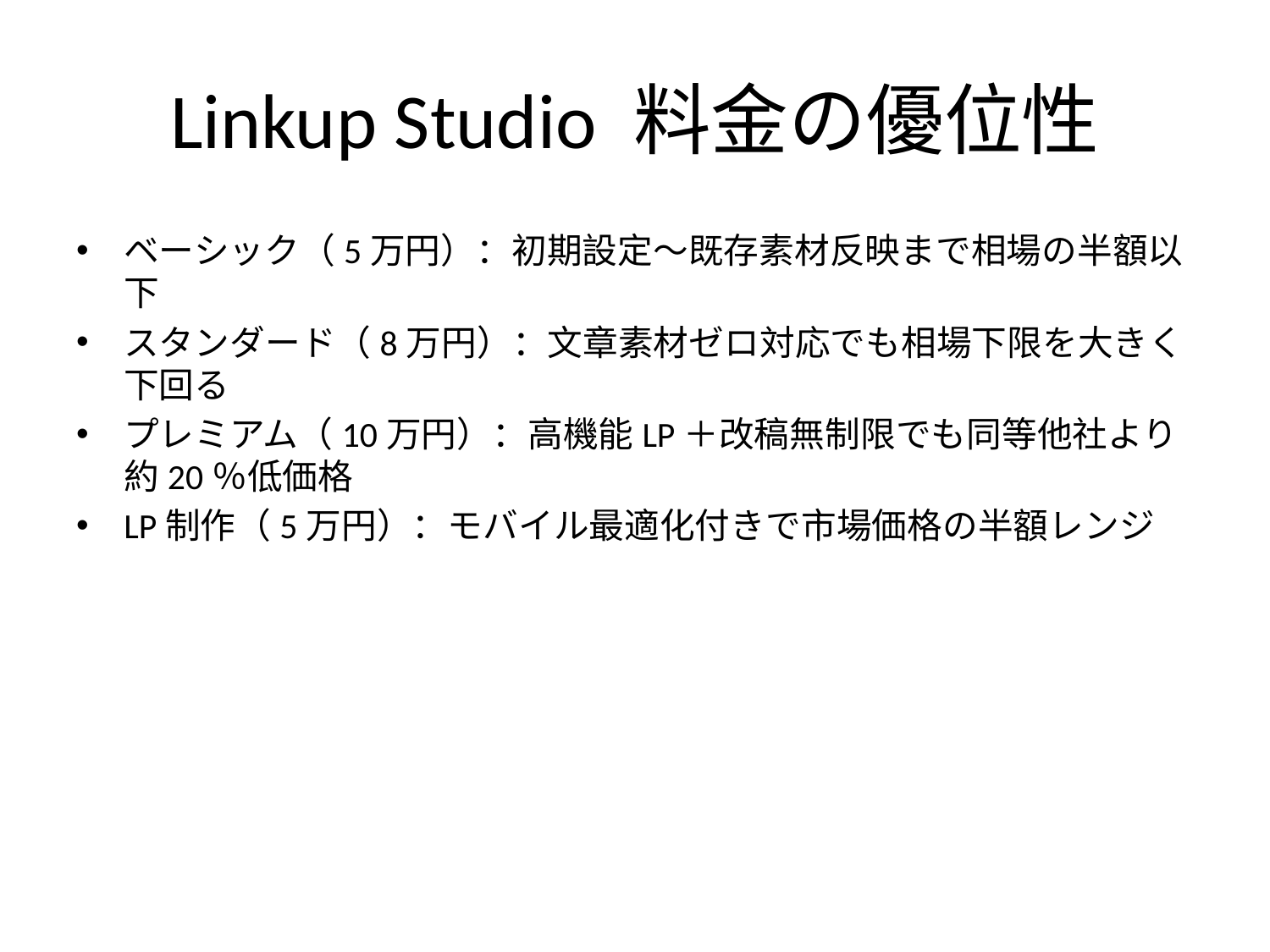

# Linkup Studio 料金の優位性
ベーシック（5万円）：初期設定〜既存素材反映まで相場の半額以下
スタンダード（8万円）：文章素材ゼロ対応でも相場下限を大きく下回る
プレミアム（10万円）：高機能LP＋改稿無制限でも同等他社より約20％低価格
LP制作（5万円）：モバイル最適化付きで市場価格の半額レンジ